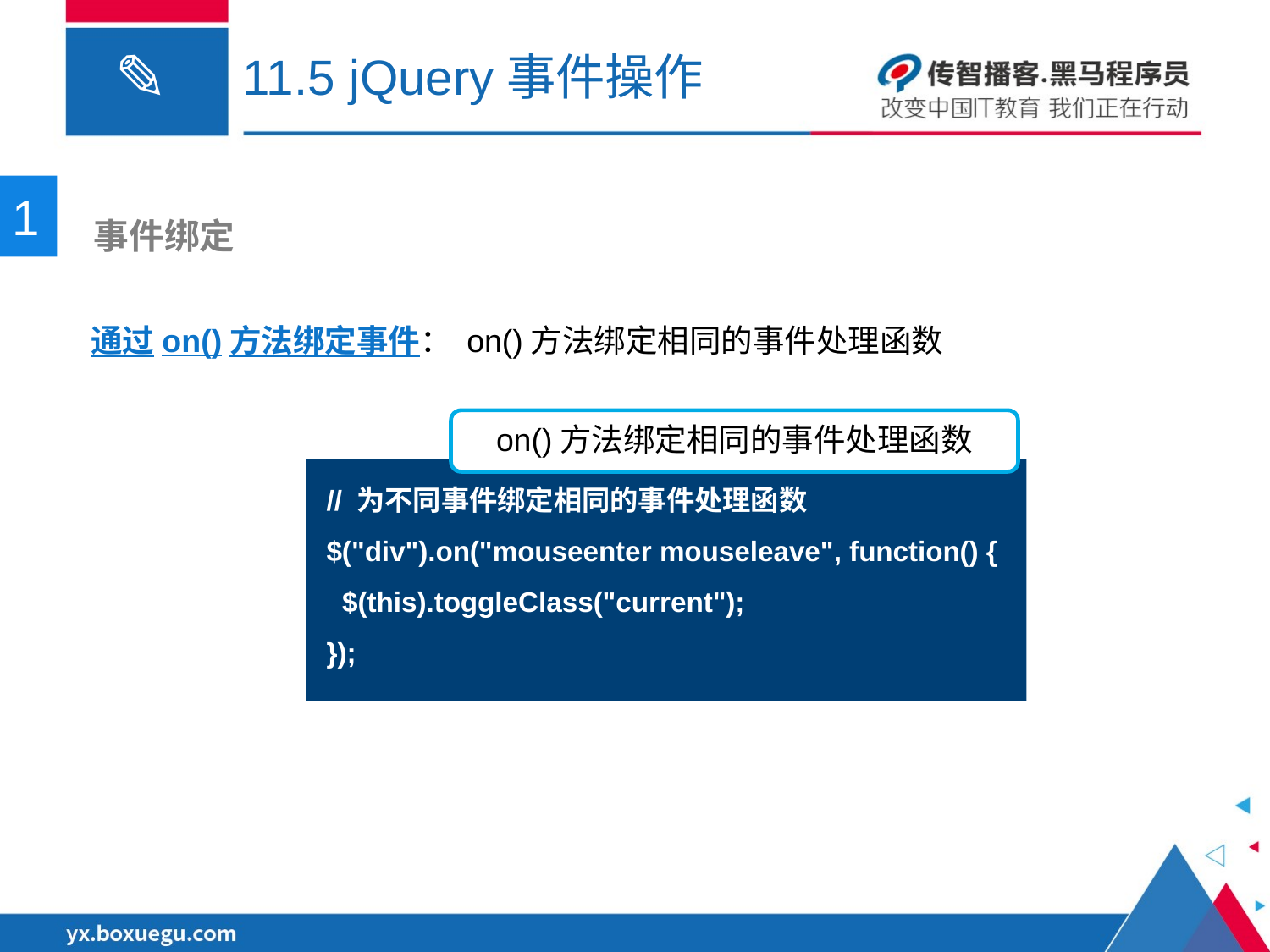

# 11.5 jQuery事件操作

1
  事件绑定
通过on()方法绑定事件： on()方法绑定相同的事件处理函数
on()方法绑定相同的事件处理函数

// 为不同事件绑定相同的事件处理函数
$("div").on("mouseenter mouseleave", function() {
  $(this).toggleClass("current");
});